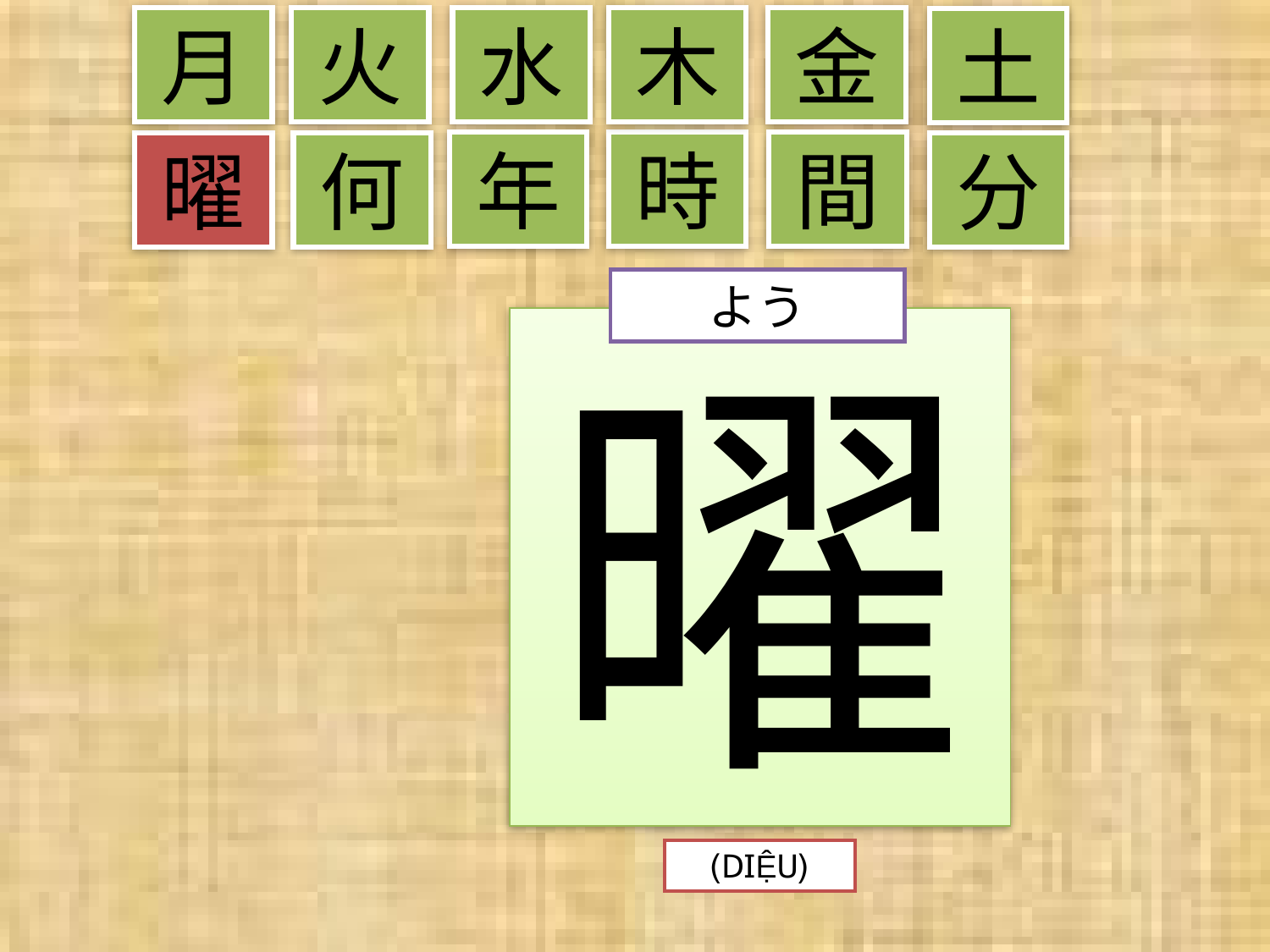

月
火
水
木
金
土
年
時
間
曜
何
分
よう
曜
(DIỆU)